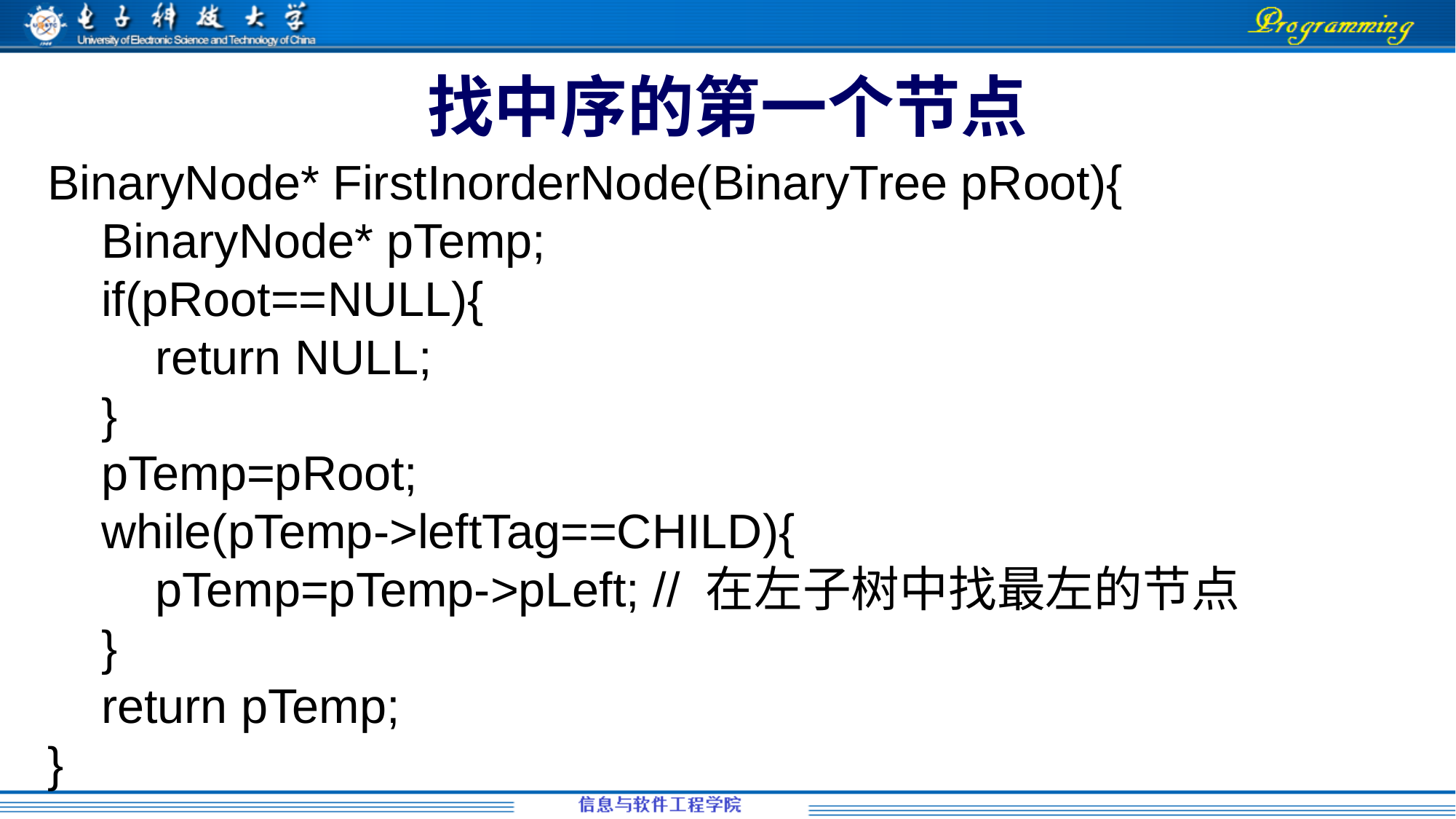

# 找中序的第一个节点
BinaryNode* FirstInorderNode(BinaryTree pRoot){
    BinaryNode* pTemp;
    if(pRoot==NULL){
        return NULL;
    }
    pTemp=pRoot;
    while(pTemp->leftTag==CHILD){
        pTemp=pTemp->pLeft; // 在左子树中找最左的节点
    }
    return pTemp;
}